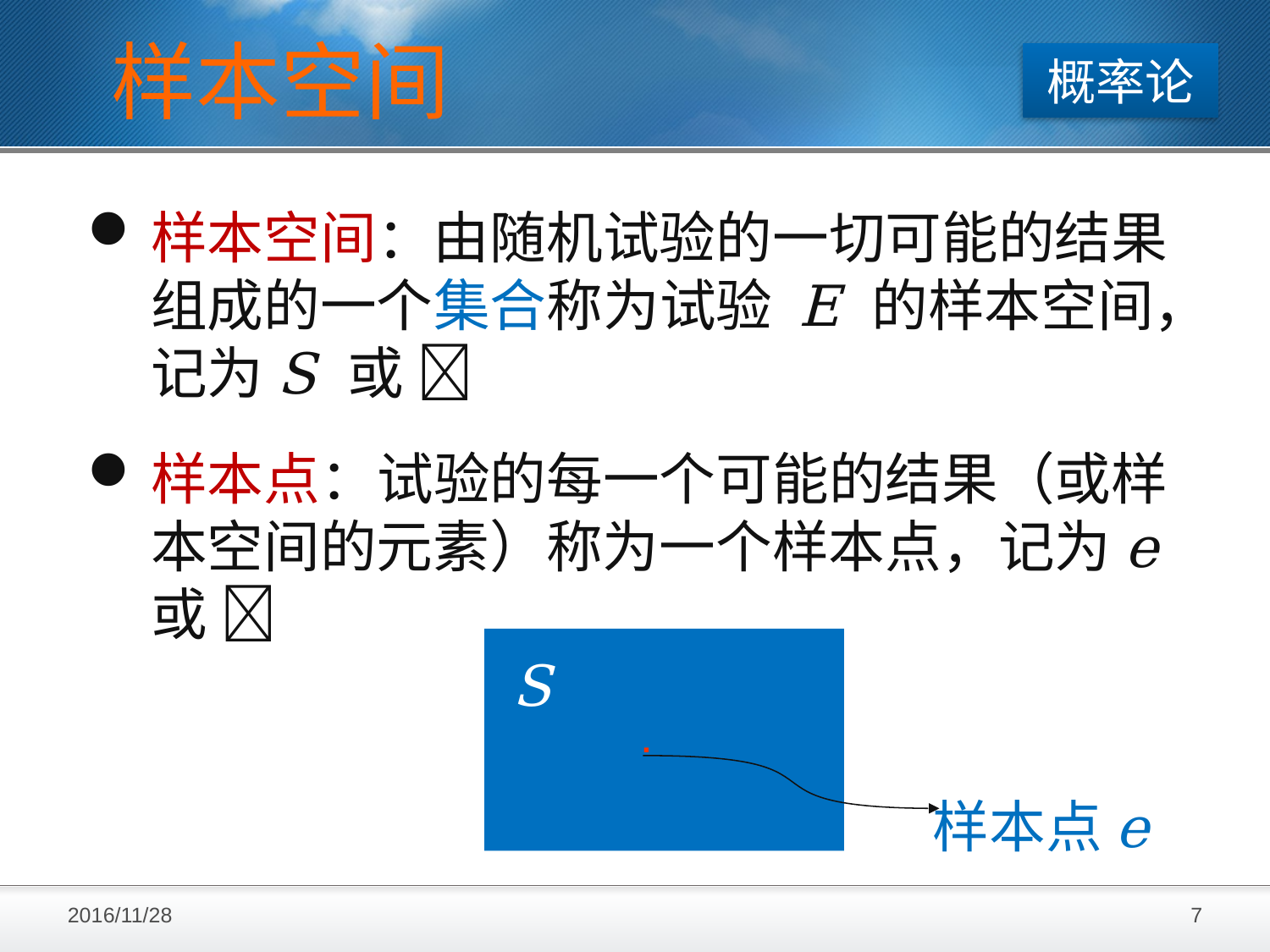

样本空间
概率论
样本空间：由随机试验的一切可能的结果组成的一个集合称为试验 E 的样本空间，记为S 或 Ω
样本点：试验的每一个可能的结果（或样本空间的元素）称为一个样本点，记为e或 ω
.
S
样本点e
2016/11/28
7